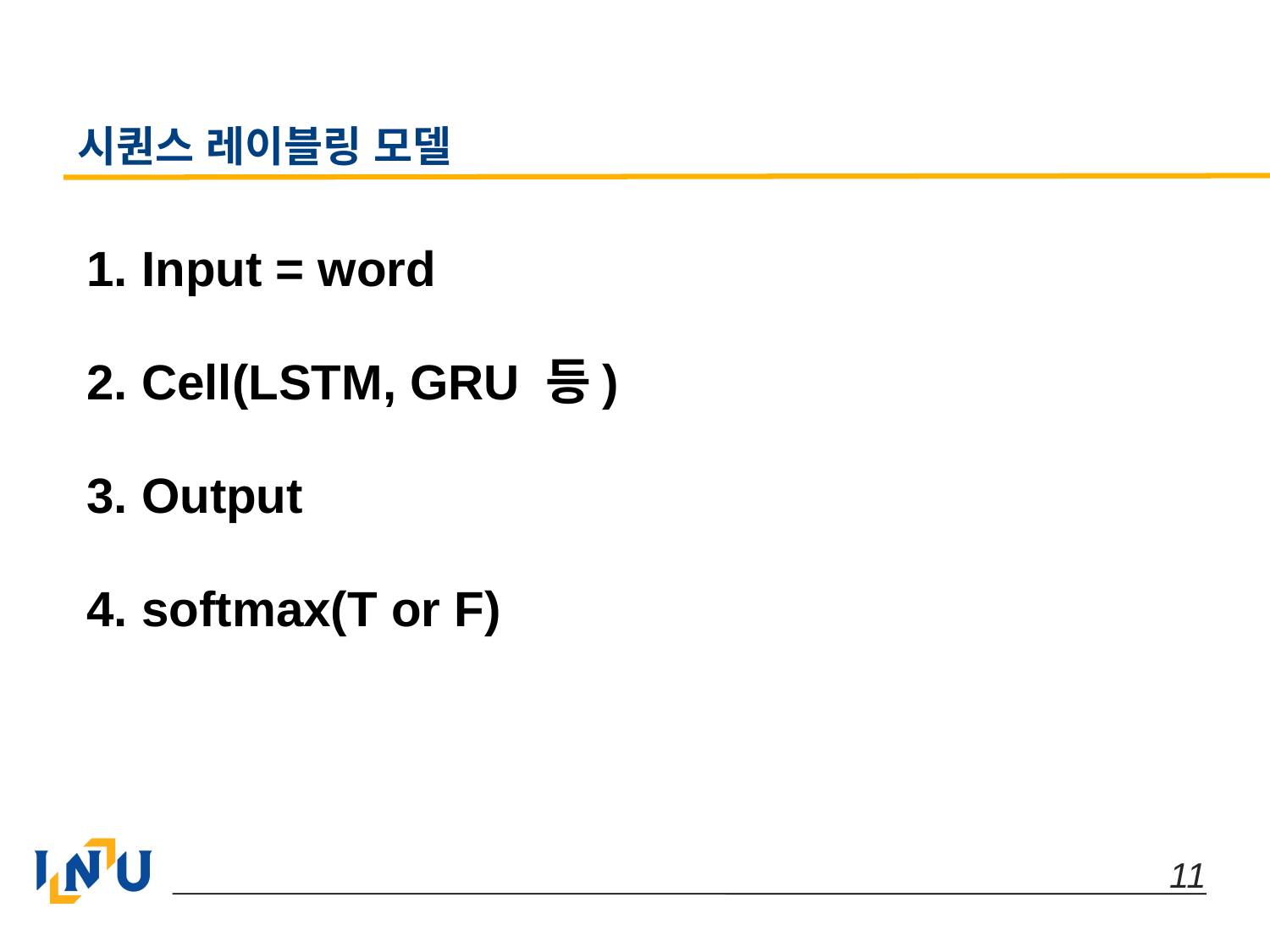

# 시퀀스 레이블링 모델
1. Input = word
2. Cell(LSTM, GRU 등)
3. Output
4. softmax(T or F)
 11